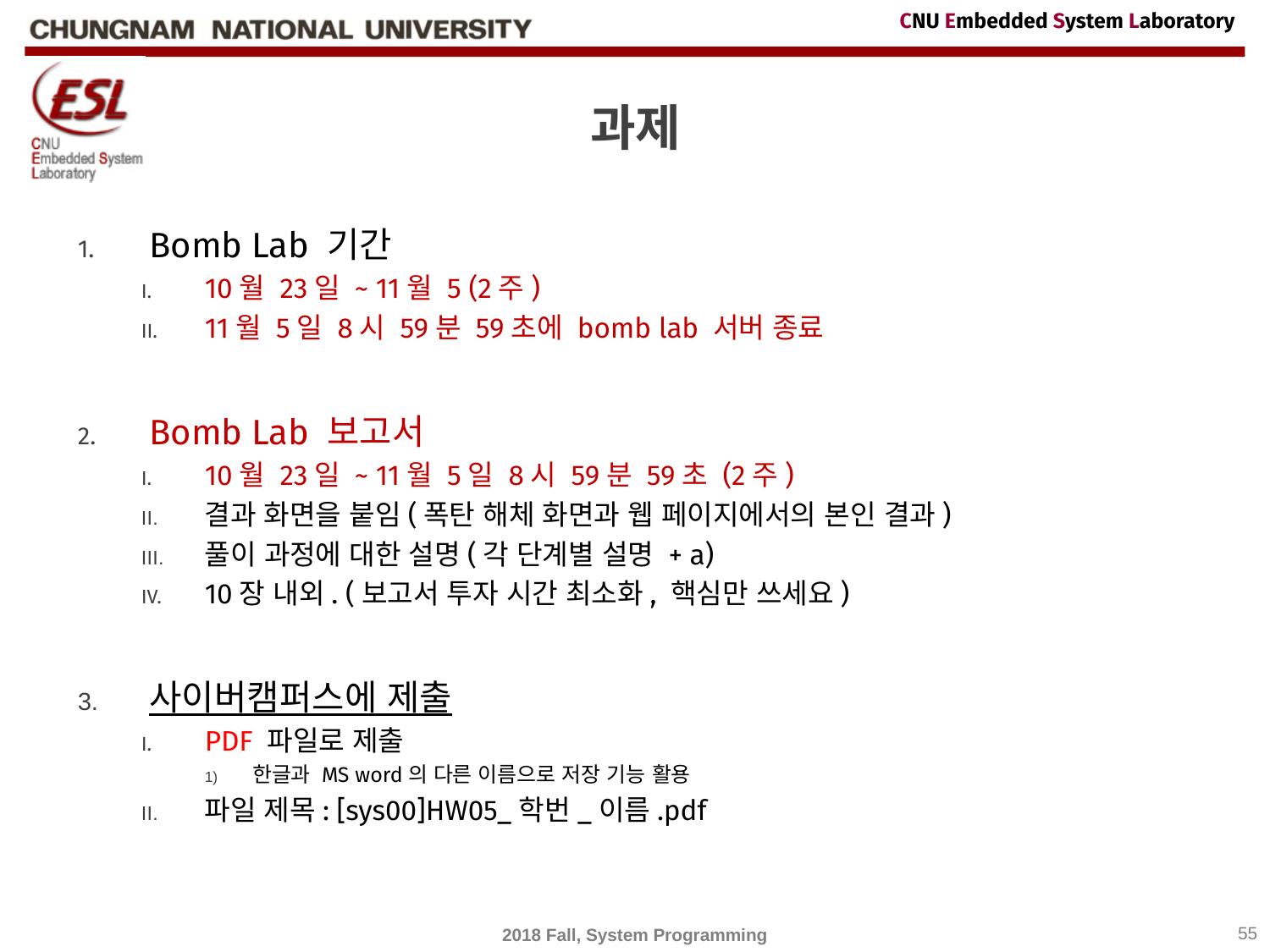

# 과제
Bomb Lab 기간
10월 23일 ~ 11월 5 (2주)
11월 5일 8시 59분 59초에 bomb lab 서버 종료

Bomb Lab 보고서
10월 23일 ~ 11월 5일 8시 59분 59초 (2주)
결과 화면을 붙임(폭탄 해체 화면과 웹 페이지에서의 본인 결과)
풀이 과정에 대한 설명(각 단계별 설명 + a)
10장 내외. (보고서 투자 시간 최소화, 핵심만 쓰세요)

사이버캠퍼스에 제출
PDF 파일로 제출
한글과 MS word의 다른 이름으로 저장 기능 활용
파일 제목: [sys00]HW05_학번_이름.pdf

2018 Fall, System Programming
55